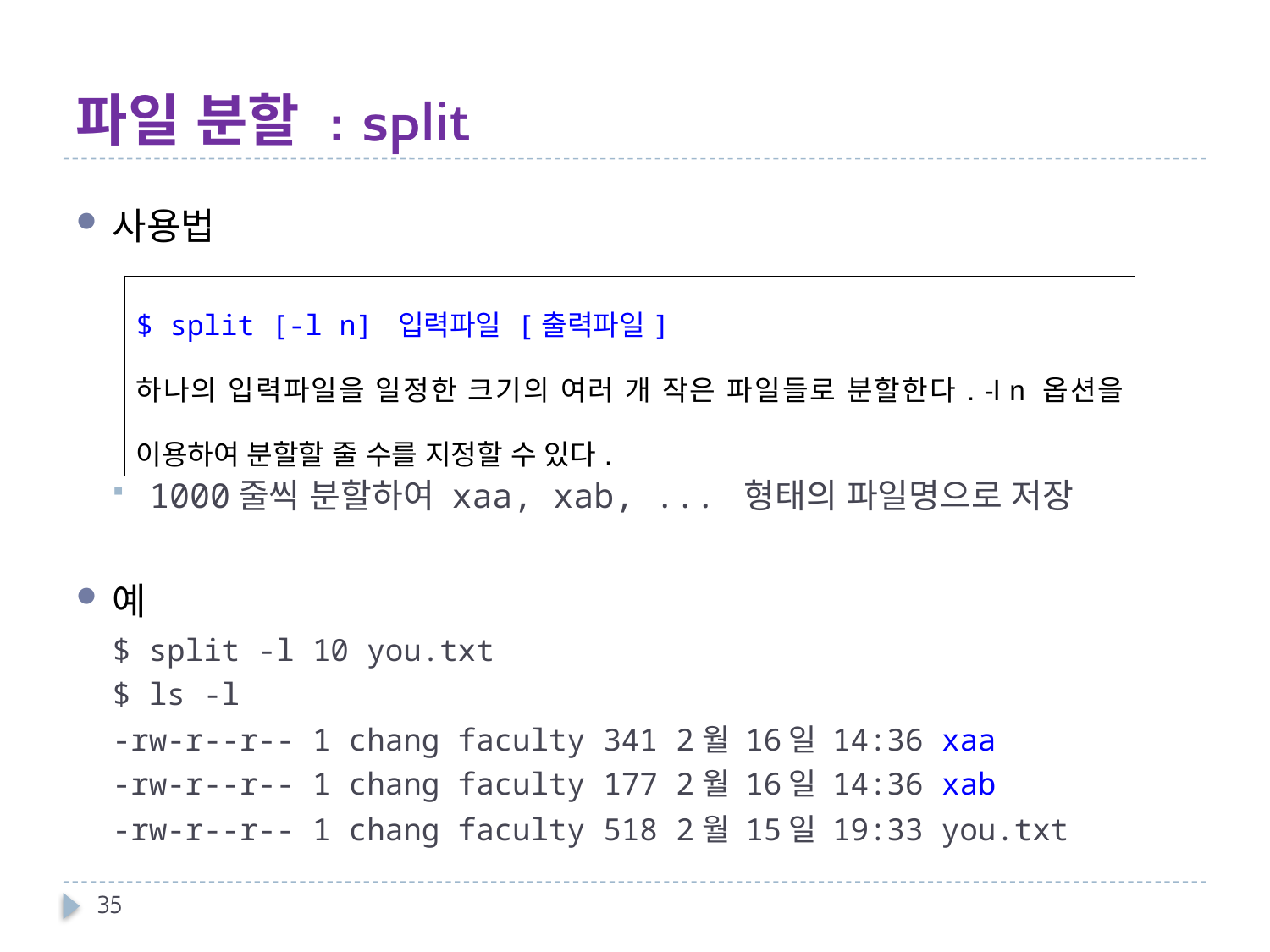

# 파일 분할 : split
사용법

1000줄씩 분할하여 xaa, xab, ... 형태의 파일명으로 저장

예
$ split -l 10 you.txt
$ ls -l
-rw-r--r-- 1 chang faculty 341 2월 16일 14:36 xaa
-rw-r--r-- 1 chang faculty 177 2월 16일 14:36 xab
-rw-r--r-- 1 chang faculty 518 2월 15일 19:33 you.txt
| $ split [-l n] 입력파일 [출력파일] 하나의 입력파일을 일정한 크기의 여러 개 작은 파일들로 분할한다. -l n 옵션을 이용하여 분할할 줄 수를 지정할 수 있다. |
| --- |
35